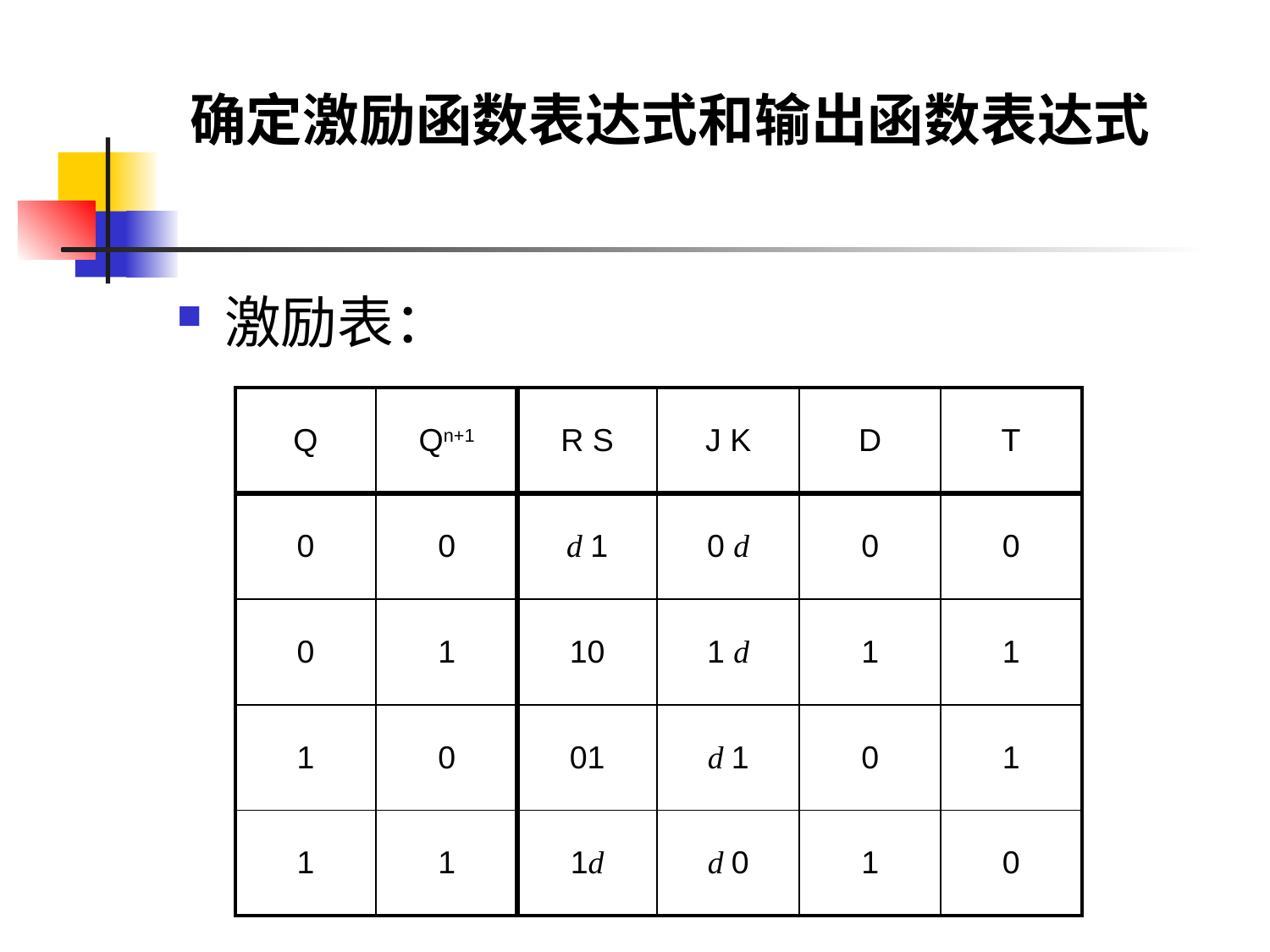

# 确定激励函数表达式和输出函数表达式
激励表：
| Q | Qn+1 | R S | J K | D | T |
| --- | --- | --- | --- | --- | --- |
| 0 | 0 | d 1 | 0 d | 0 | 0 |
| 0 | 1 | 10 | 1 d | 1 | 1 |
| 1 | 0 | 01 | d 1 | 0 | 1 |
| 1 | 1 | 1d | d 0 | 1 | 0 |